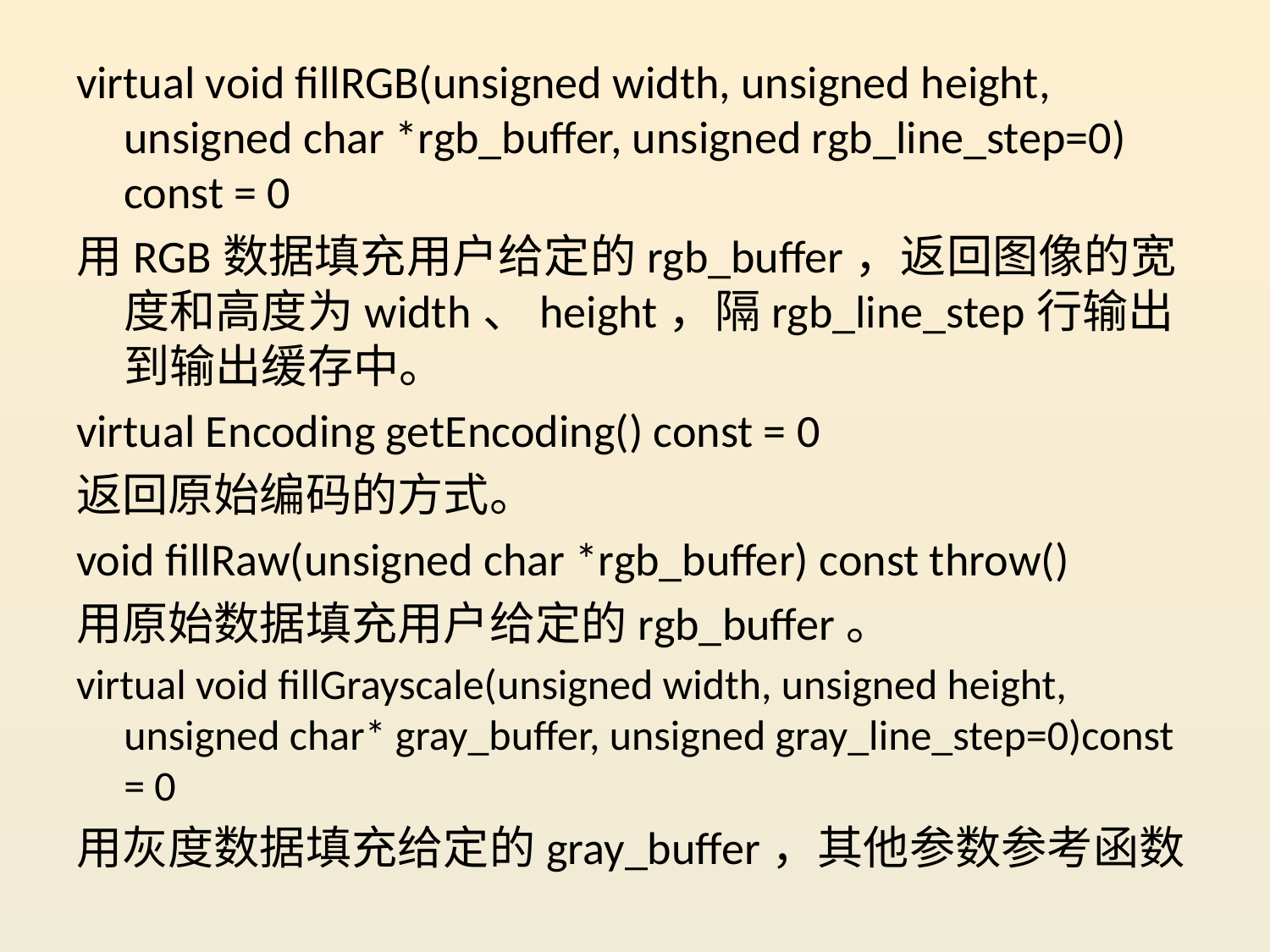

virtual void fillRGB(unsigned width, unsigned height, unsigned char *rgb_buffer, unsigned rgb_line_step=0) const = 0
用RGB数据填充用户给定的rgb_buffer，返回图像的宽度和高度为width、height，隔rgb_line_step行输出到输出缓存中。
virtual Encoding getEncoding() const = 0
返回原始编码的方式。
void fillRaw(unsigned char *rgb_buffer) const throw()
用原始数据填充用户给定的rgb_buffer。
virtual void fillGrayscale(unsigned width, unsigned height, unsigned char* gray_buffer, unsigned gray_line_step=0)const = 0
用灰度数据填充给定的gray_buffer，其他参数参考函数